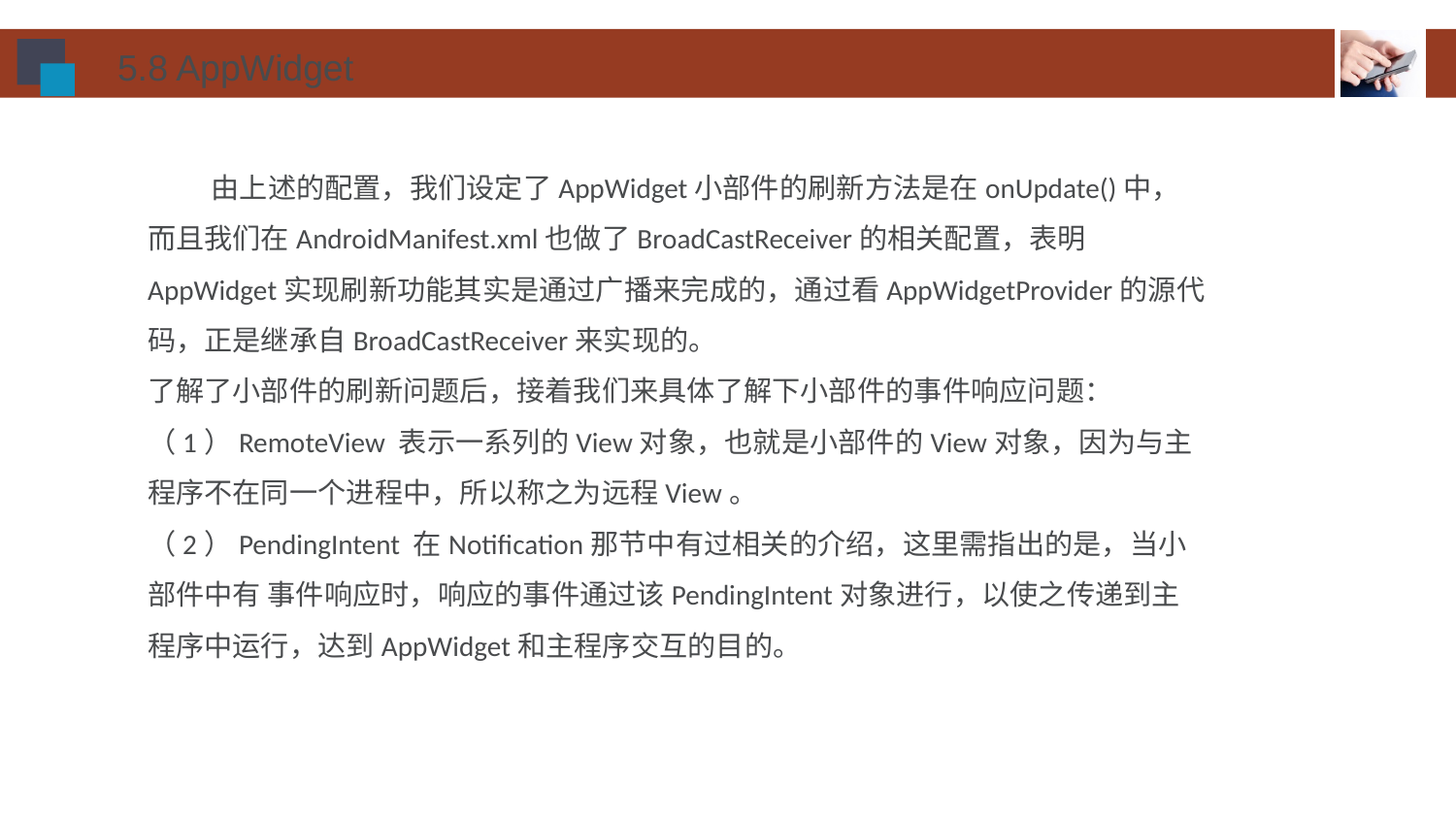

5.8 AppWidget

         由上述的配置，我们设定了AppWidget小部件的刷新方法是在onUpdate()中，而且我们在AndroidManifest.xml也做了BroadCastReceiver的相关配置，表明AppWidget实现刷新功能其实是通过广播来完成的，通过看AppWidgetProvider的源代码，正是继承自BroadCastReceiver来实现的。
了解了小部件的刷新问题后，接着我们来具体了解下小部件的事件响应问题：
（1）RemoteView 表示一系列的View对象，也就是小部件的View对象，因为与主程序不在同一个进程中，所以称之为远程View。
（2）PendingIntent 在Notification那节中有过相关的介绍，这里需指出的是，当小部件中有 事件响应时，响应的事件通过该PendingIntent对象进行，以使之传递到主程序中运行，达到AppWidget和主程序交互的目的。